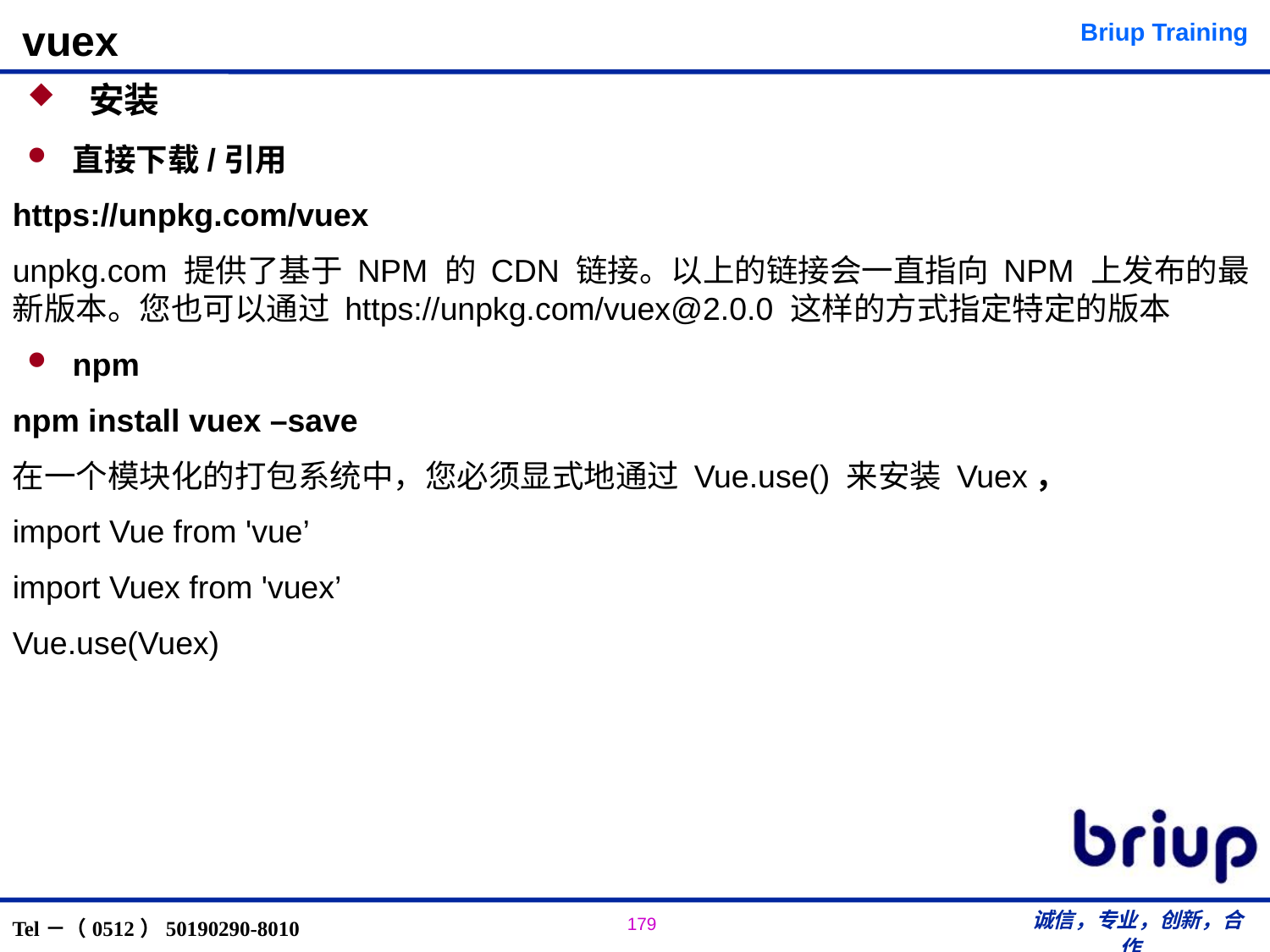

# vuex
 安装
直接下载/引用
https://unpkg.com/vuex
unpkg.com 提供了基于 NPM 的 CDN 链接。以上的链接会一直指向 NPM 上发布的最新版本。您也可以通过 https://unpkg.com/vuex@2.0.0 这样的方式指定特定的版本
npm
npm install vuex –save
在一个模块化的打包系统中，您必须显式地通过 Vue.use() 来安装 Vuex，
import Vue from 'vue’
import Vuex from 'vuex’
Vue.use(Vuex)